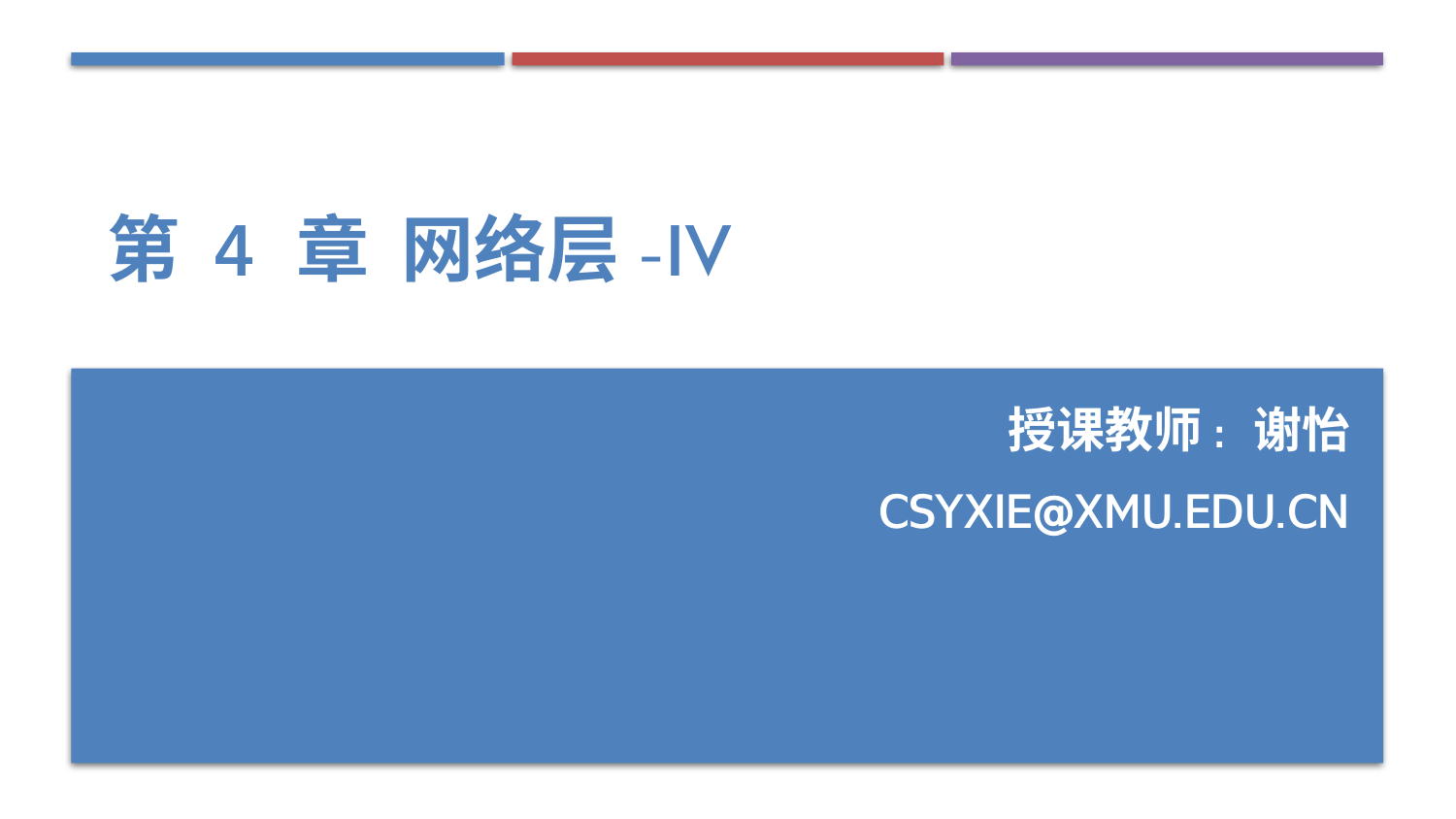

# 第 4 章  网络层-IV
授课教师: 谢怡
csyxie@xmu.edu.cn